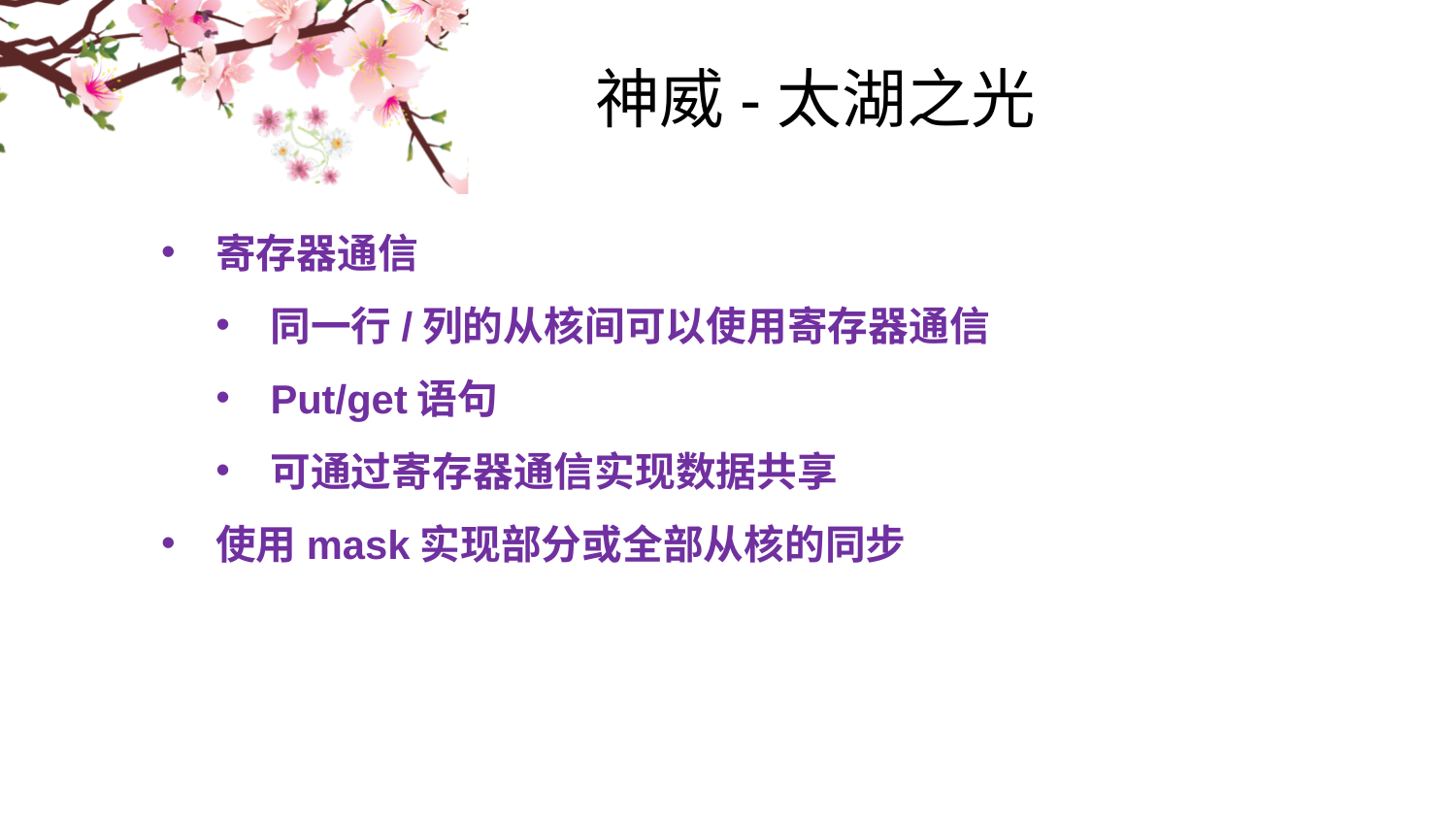

# 神威-太湖之光
寄存器通信
同一行/列的从核间可以使用寄存器通信
Put/get语句
可通过寄存器通信实现数据共享
使用mask实现部分或全部从核的同步